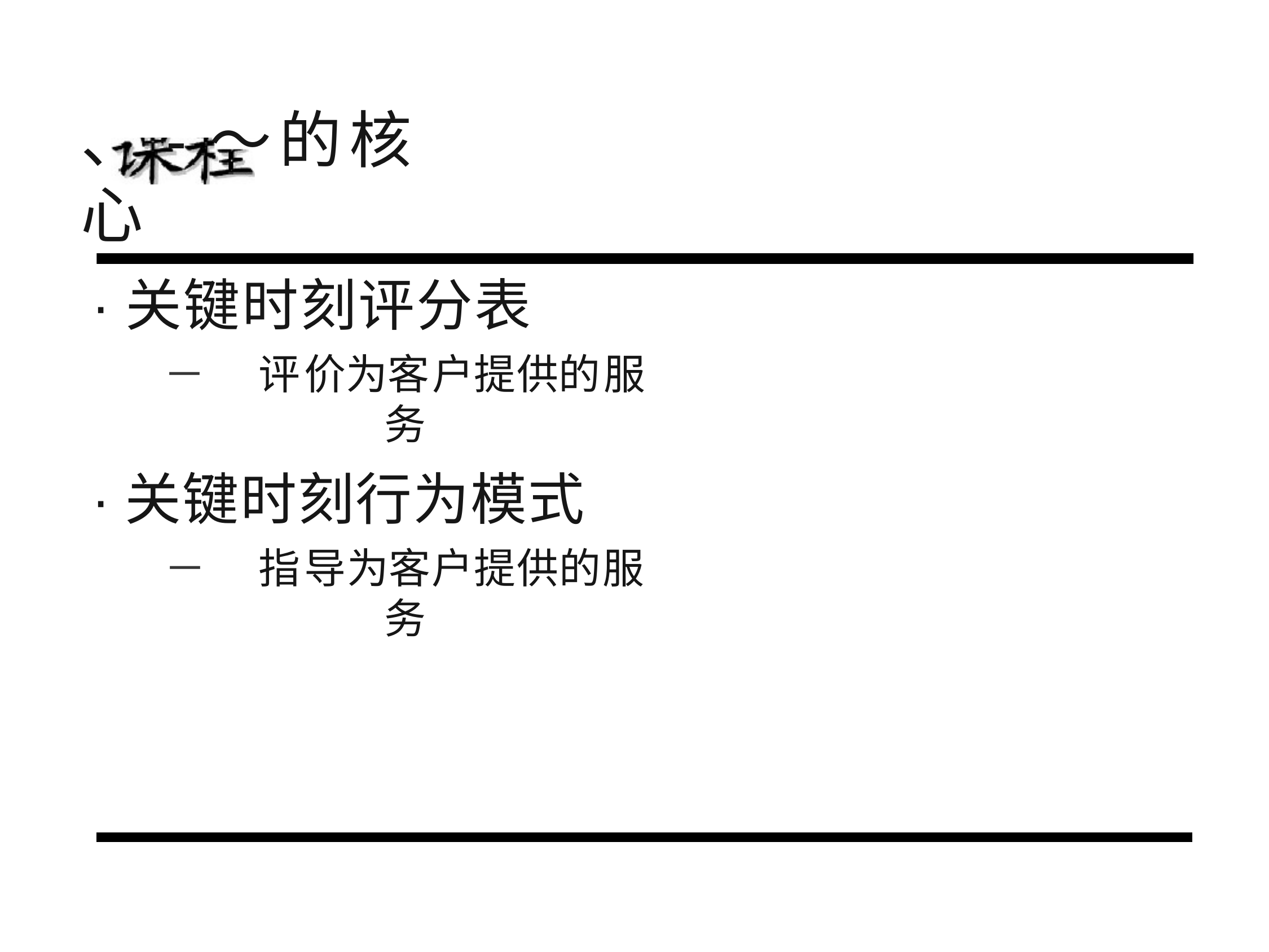

# 、-～的核心

·关键时刻评分表
－评价为客户提供的服务
·关键时刻行为模式
－指导为客户提供的服务